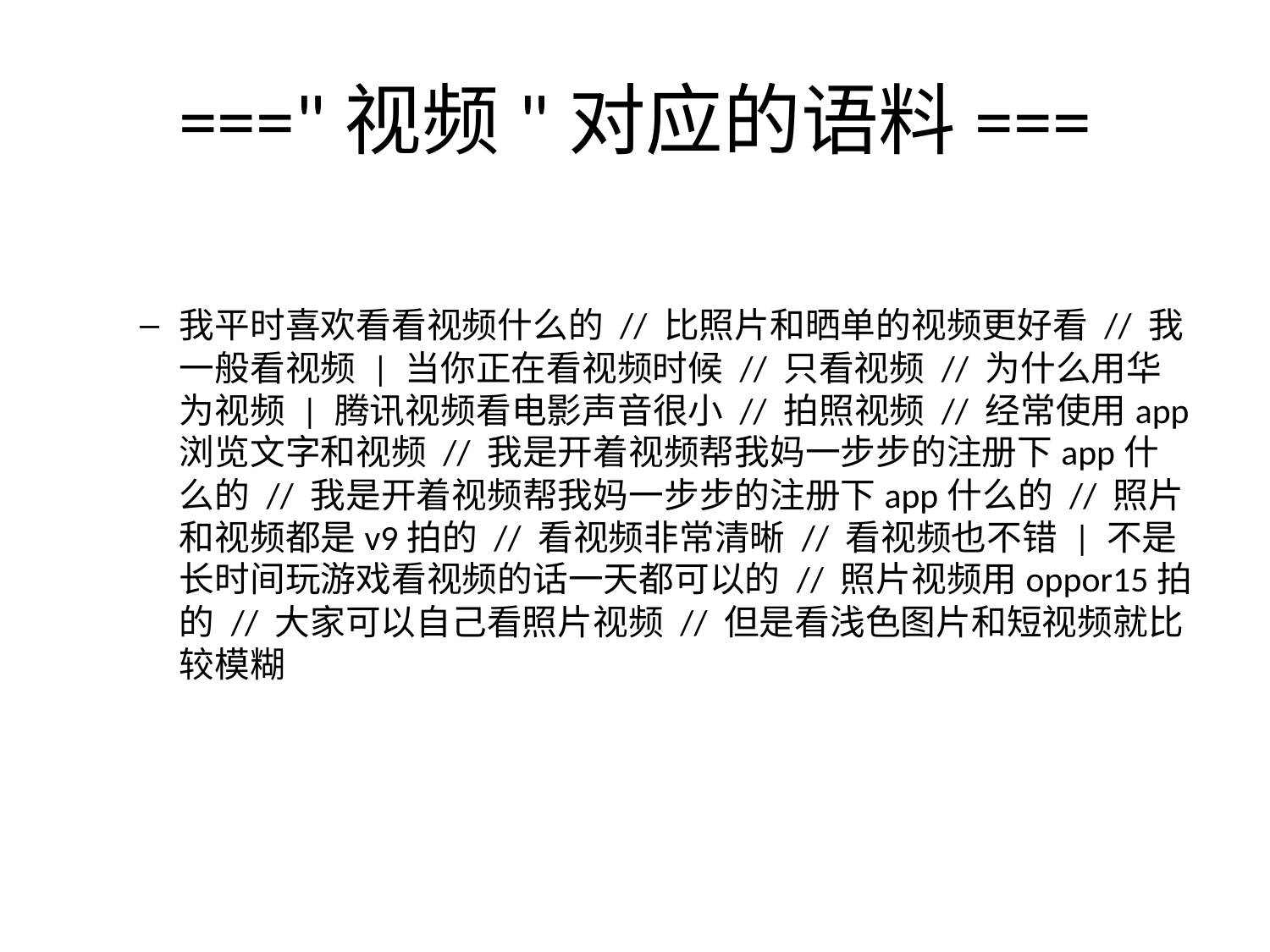

# ==="视频"对应的语料===

我平时喜欢看看视频什么的 // 比照片和晒单的视频更好看 // 我一般看视频 | 当你正在看视频时候 // 只看视频 // 为什么用华为视频 | 腾讯视频看电影声音很小 // 拍照视频 // 经常使用app浏览文字和视频 // 我是开着视频帮我妈一步步的注册下app什么的 // 我是开着视频帮我妈一步步的注册下app什么的 // 照片和视频都是v9拍的 // 看视频非常清晰 // 看视频也不错 | 不是长时间玩游戏看视频的话一天都可以的 // 照片视频用oppor15拍的 // 大家可以自己看照片视频 // 但是看浅色图片和短视频就比较模糊